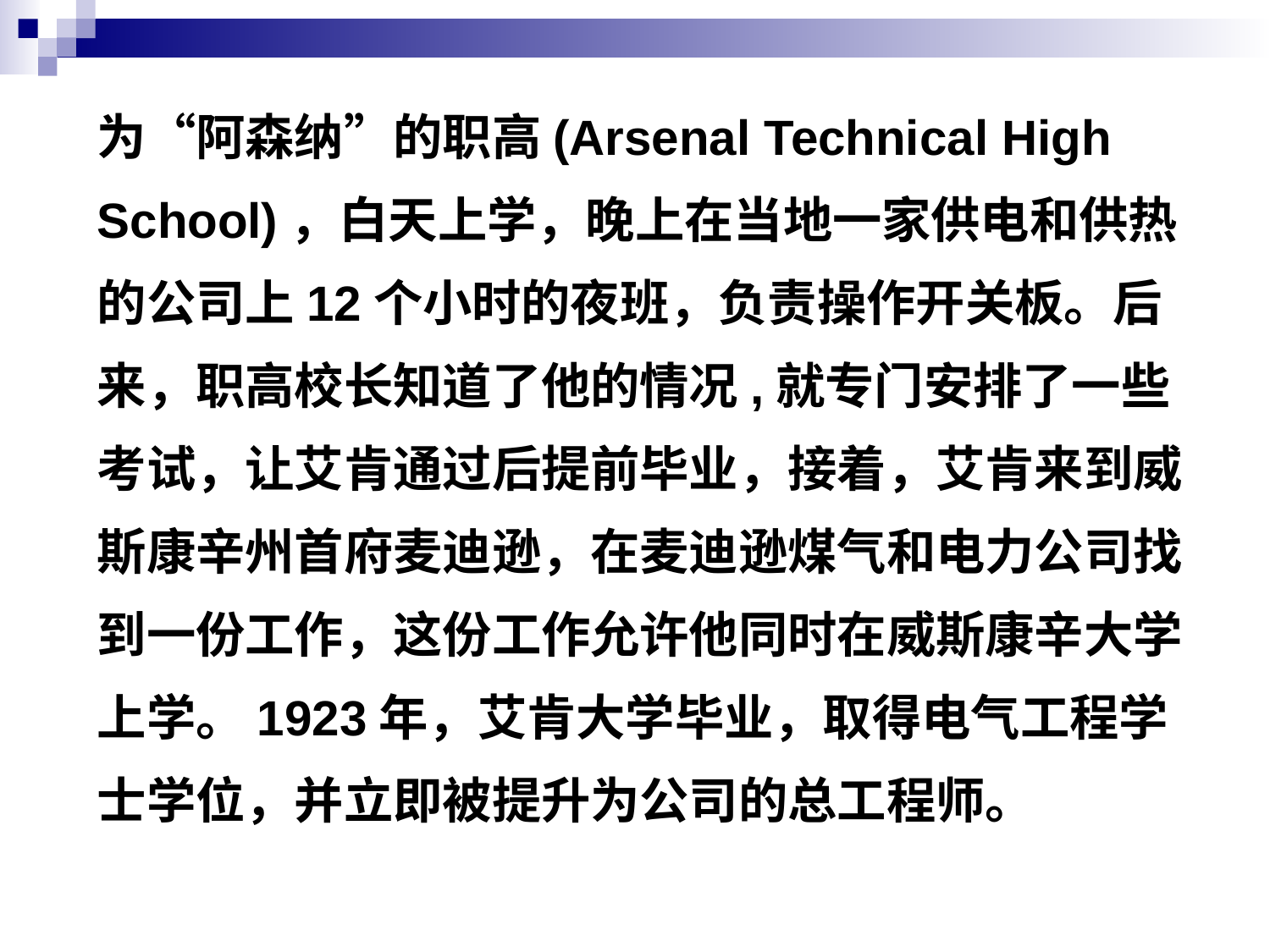

为“阿森纳”的职高(Arsenal Technical High School)，白天上学，晚上在当地一家供电和供热的公司上12个小时的夜班，负责操作开关板。后来，职高校长知道了他的情况,就专门安排了一些考试，让艾肯通过后提前毕业，接着，艾肯来到威斯康辛州首府麦迪逊，在麦迪逊煤气和电力公司找到一份工作，这份工作允许他同时在威斯康辛大学上学。1923年，艾肯大学毕业，取得电气工程学士学位，并立即被提升为公司的总工程师。